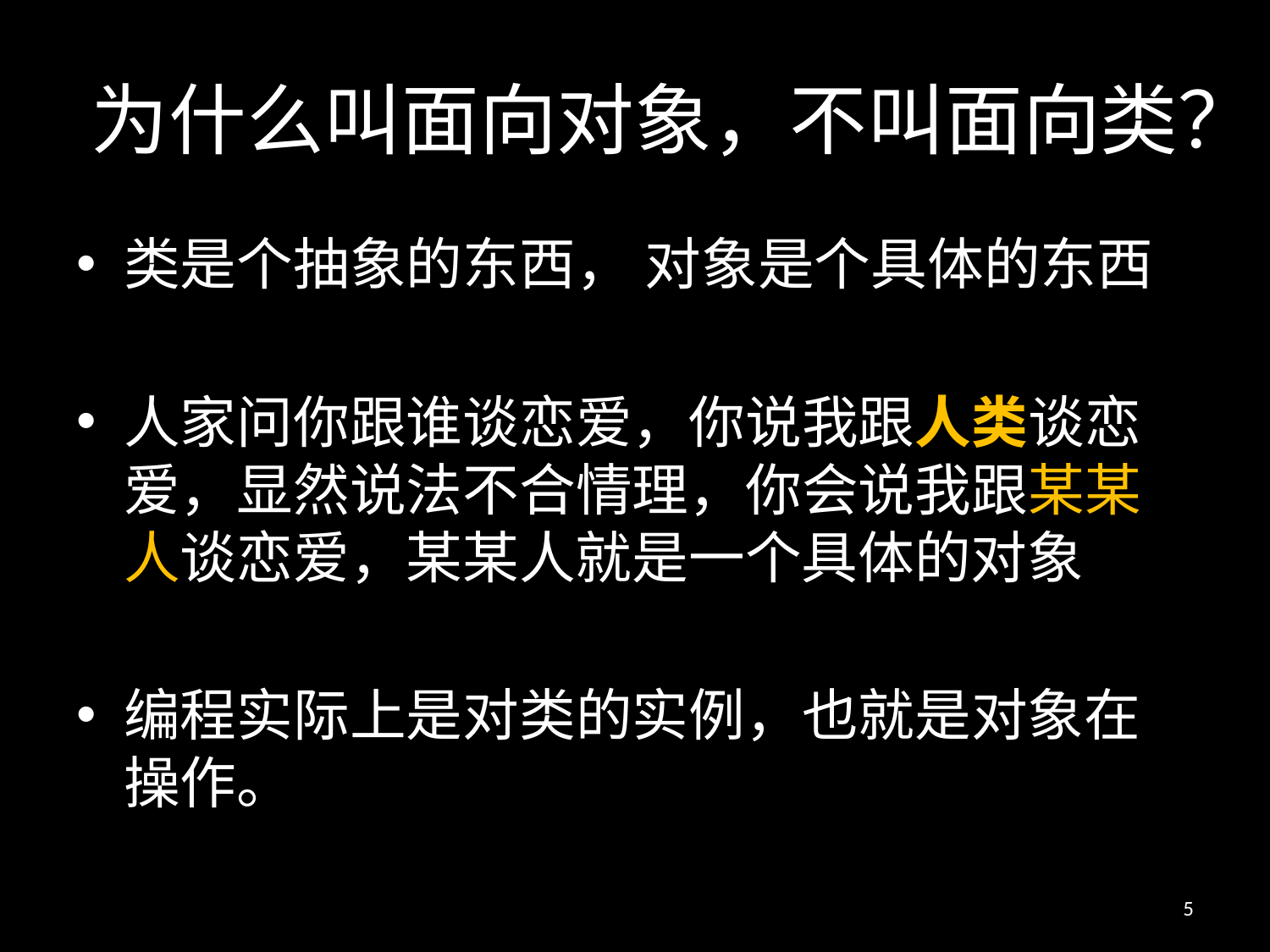

# 为什么叫面向对象，不叫面向类？
类是个抽象的东西， 对象是个具体的东西

人家问你跟谁谈恋爱，你说我跟人类谈恋爱，显然说法不合情理，你会说我跟某某人谈恋爱，某某人就是一个具体的对象

编程实际上是对类的实例，也就是对象在操作。
5